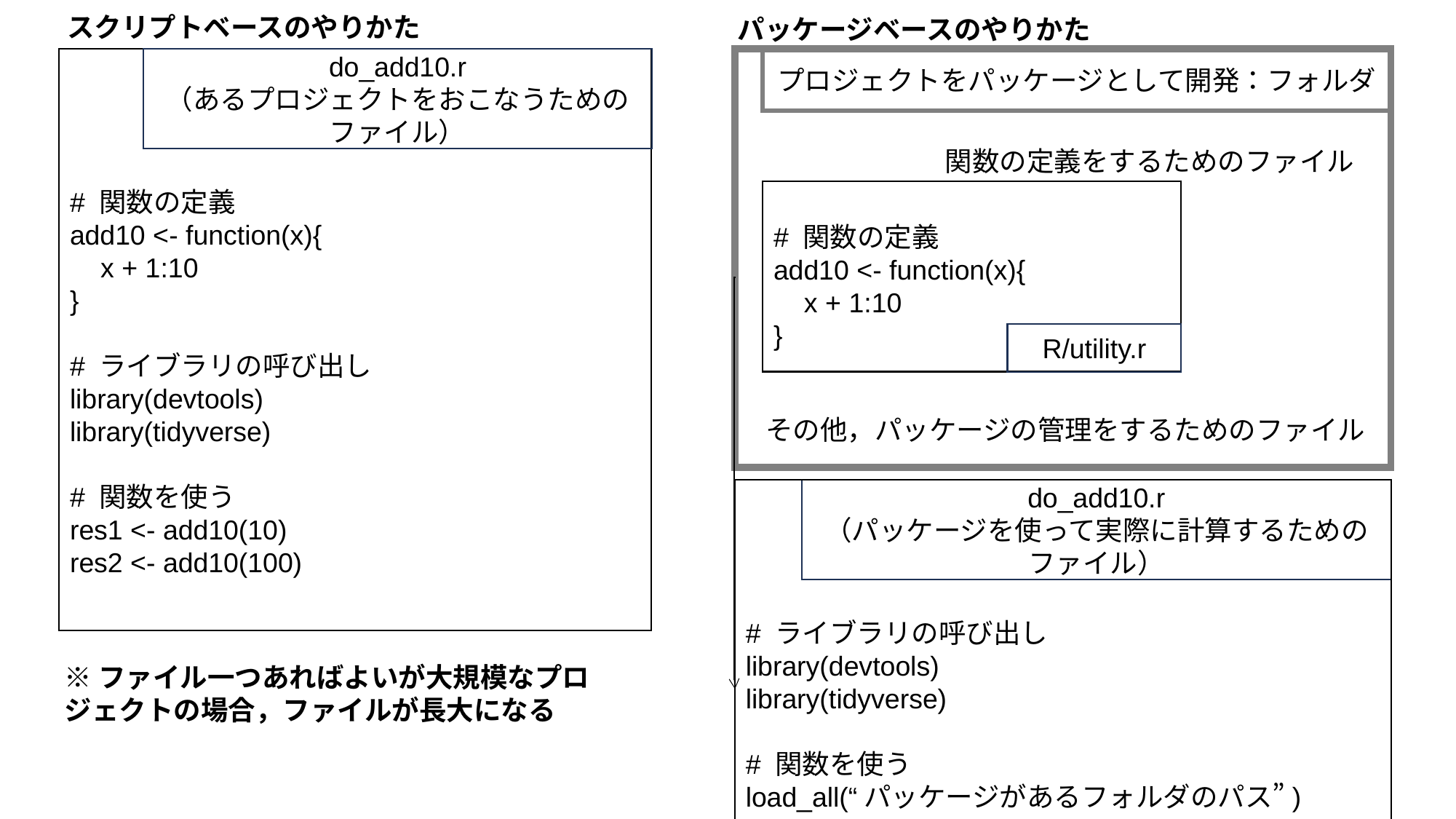

スクリプトベースのやりかた
パッケージベースのやりかた
do_add10.r
（あるプロジェクトをおこなうためのファイル）
プロジェクトをパッケージとして開発：フォルダ

# 関数の定義
add10 <- function(x){
    x + 1:10
}

# ライブラリの呼び出し
library(devtools)
library(tidyverse)

# 関数を使う
res1 <- add10(10)
res2 <- add10(100)

関数の定義をするためのファイル

# 関数の定義
add10 <- function(x){
    x + 1:10
}
R/utility.r
その他，パッケージの管理をするためのファイル

# ライブラリの呼び出し
library(devtools)
library(tidyverse)

# 関数を使う
load_all(“パッケージがあるフォルダのパス”)
res1 <- add10(10)
res2 <- add10(100)
do_add10.r
（パッケージを使って実際に計算するためのファイル）
※ファイル一つあればよいが大規模なプロジェクトの場合，ファイルが長大になる
※ 複数のファイルを行ったり来たりするが，load_allなど，さまざまなツールが使える